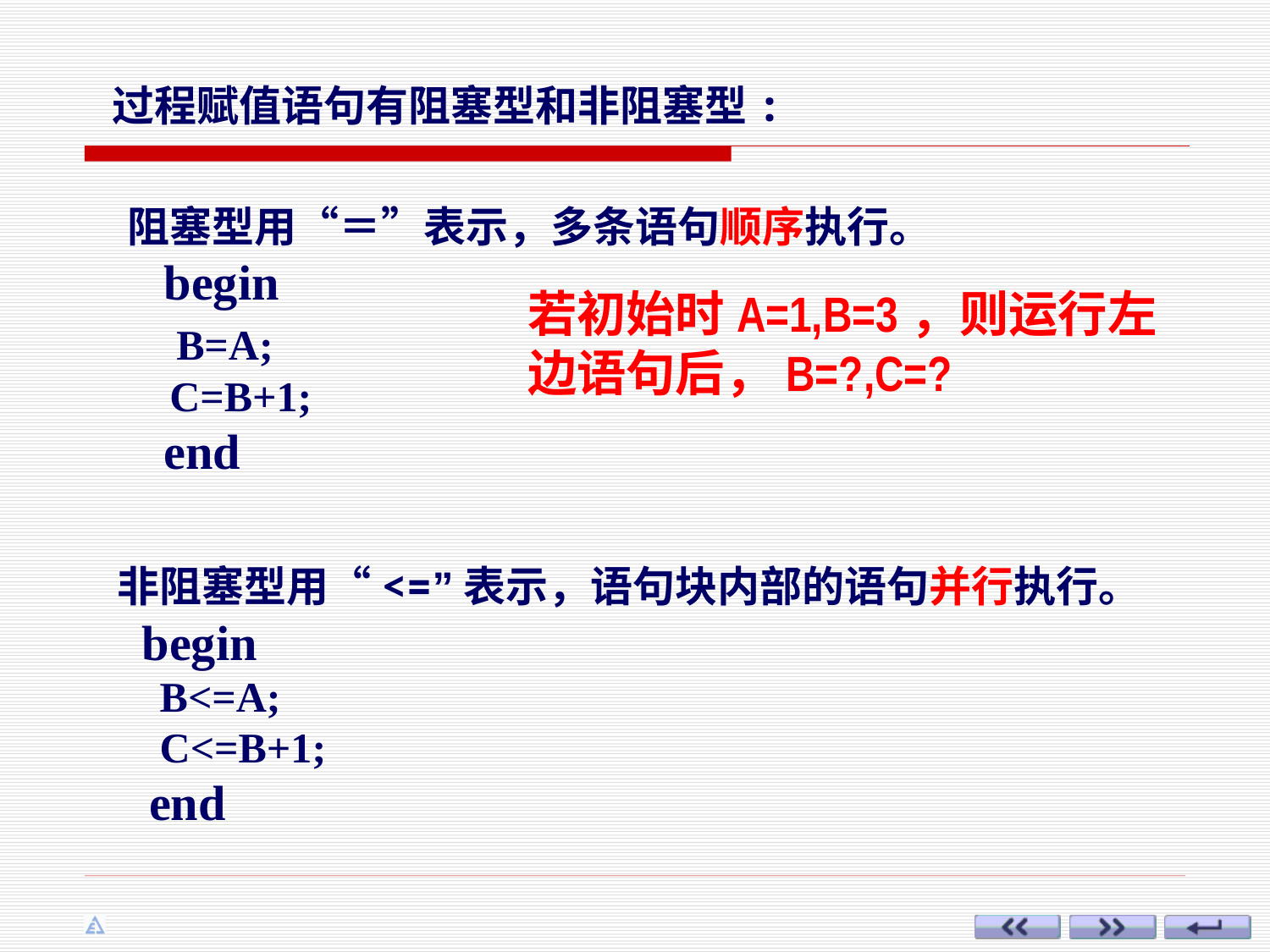

过程赋值语句有阻塞型和非阻塞型:
阻塞型用“＝”表示，多条语句顺序执行。
   begin
    B=A;
    C=B+1;
   end

若初始时A=1,B=3，则运行左边语句后，B=?,C=?

非阻塞型用“<=”表示，语句块内部的语句并行执行。
  begin
    B<=A;
    C<=B+1;
   end